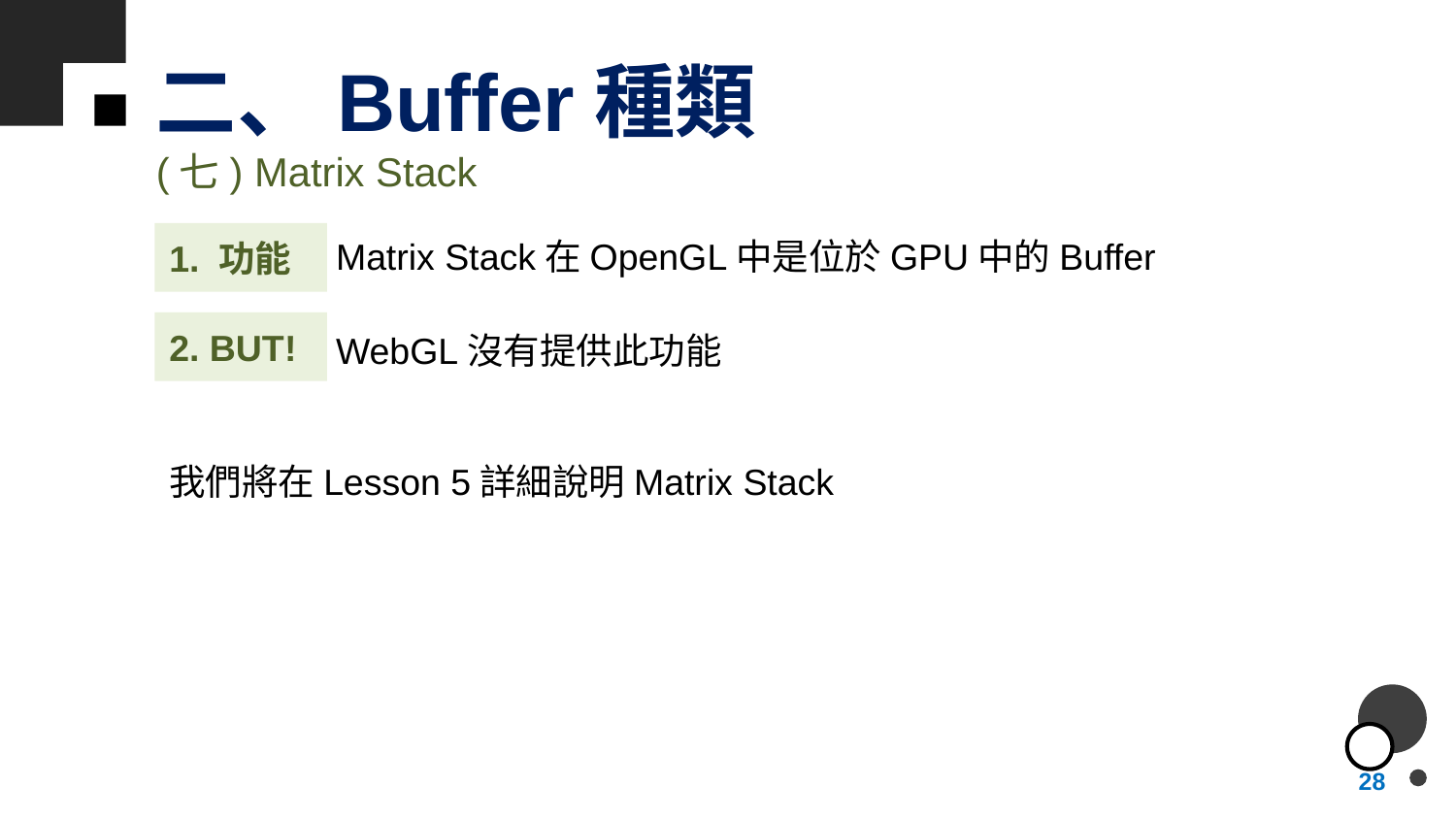

# 二、Buffer種類
(七) Matrix Stack
1. 功能
Matrix Stack在OpenGL中是位於GPU中的Buffer
2. BUT!
WebGL沒有提供此功能
我們將在Lesson 5詳細說明Matrix Stack

28